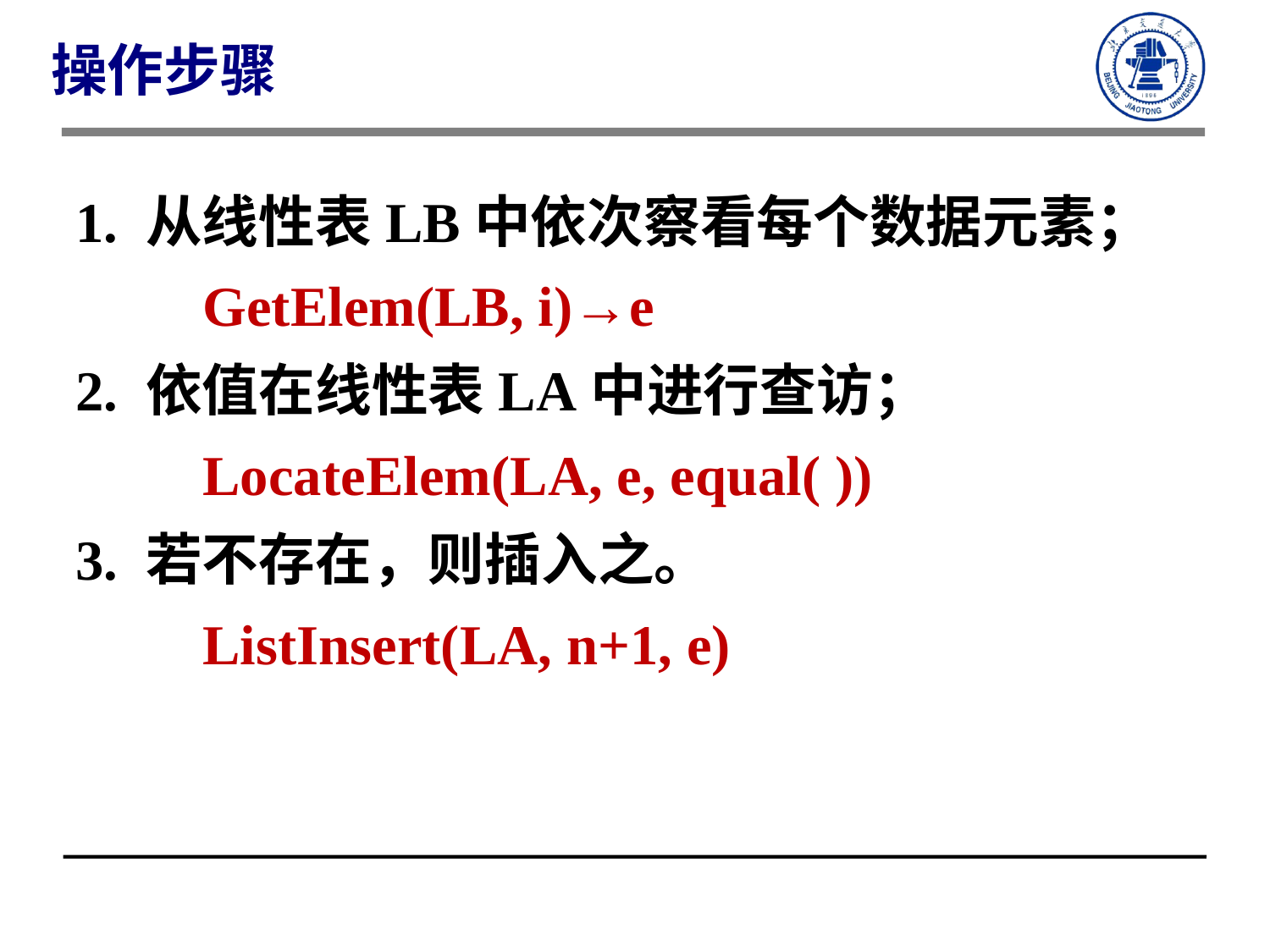

操作步骤
1. 从线性表LB中依次察看每个数据元素；
	GetElem(LB, i)→e
2. 依值在线性表LA中进行查访；
 	LocateElem(LA, e, equal( ))
3. 若不存在，则插入之。
 	ListInsert(LA, n+1, e)